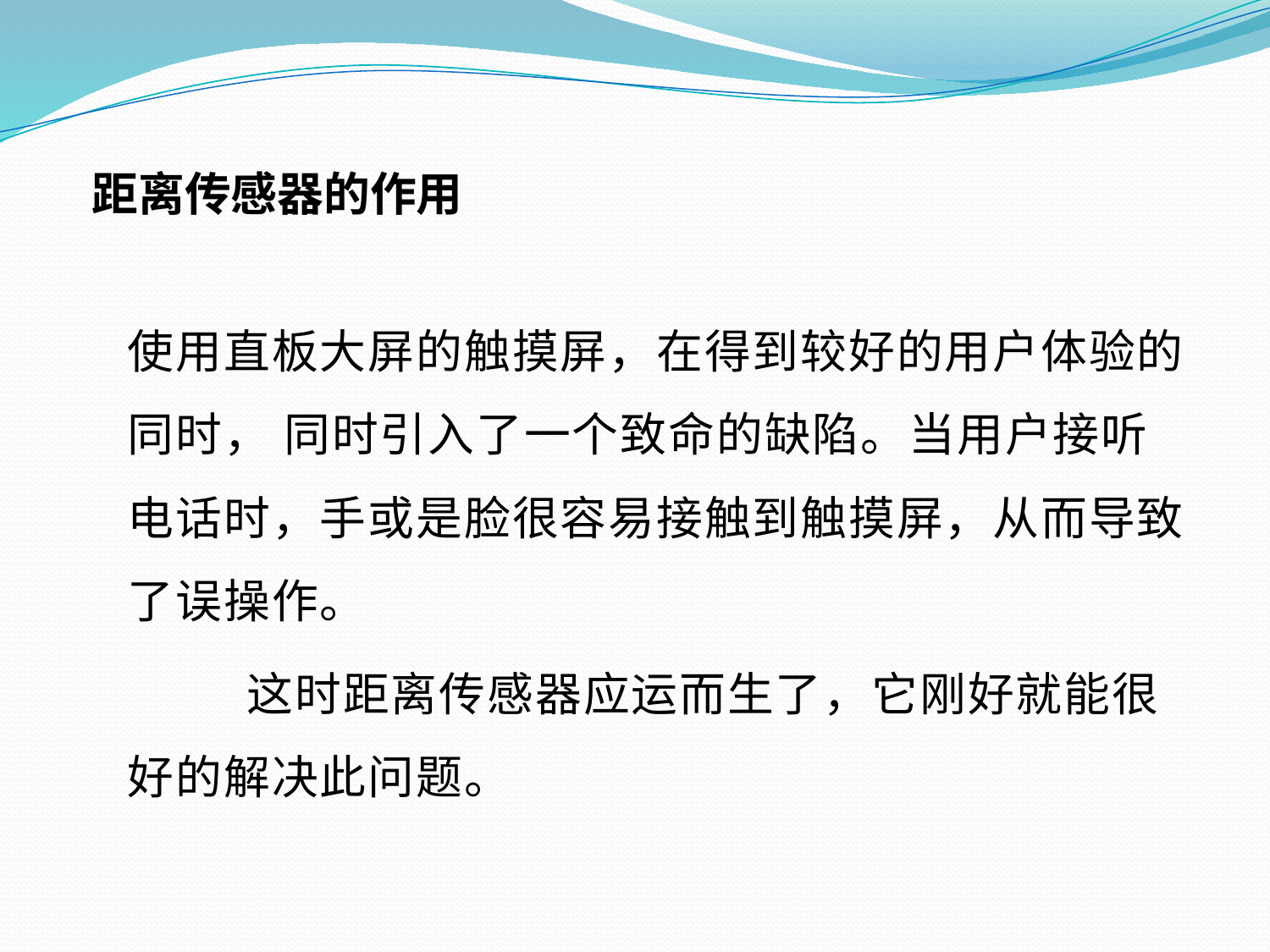

距离传感器的作用

		使用直板大屏的触摸屏，在得到较好的用户体验的同时， 同时引入了一个致命的缺陷。当用户接听电话时，手或是脸很容易接触到触摸屏，从而导致了误操作。
    	这时距离传感器应运而生了，它刚好就能很好的解决此问题。